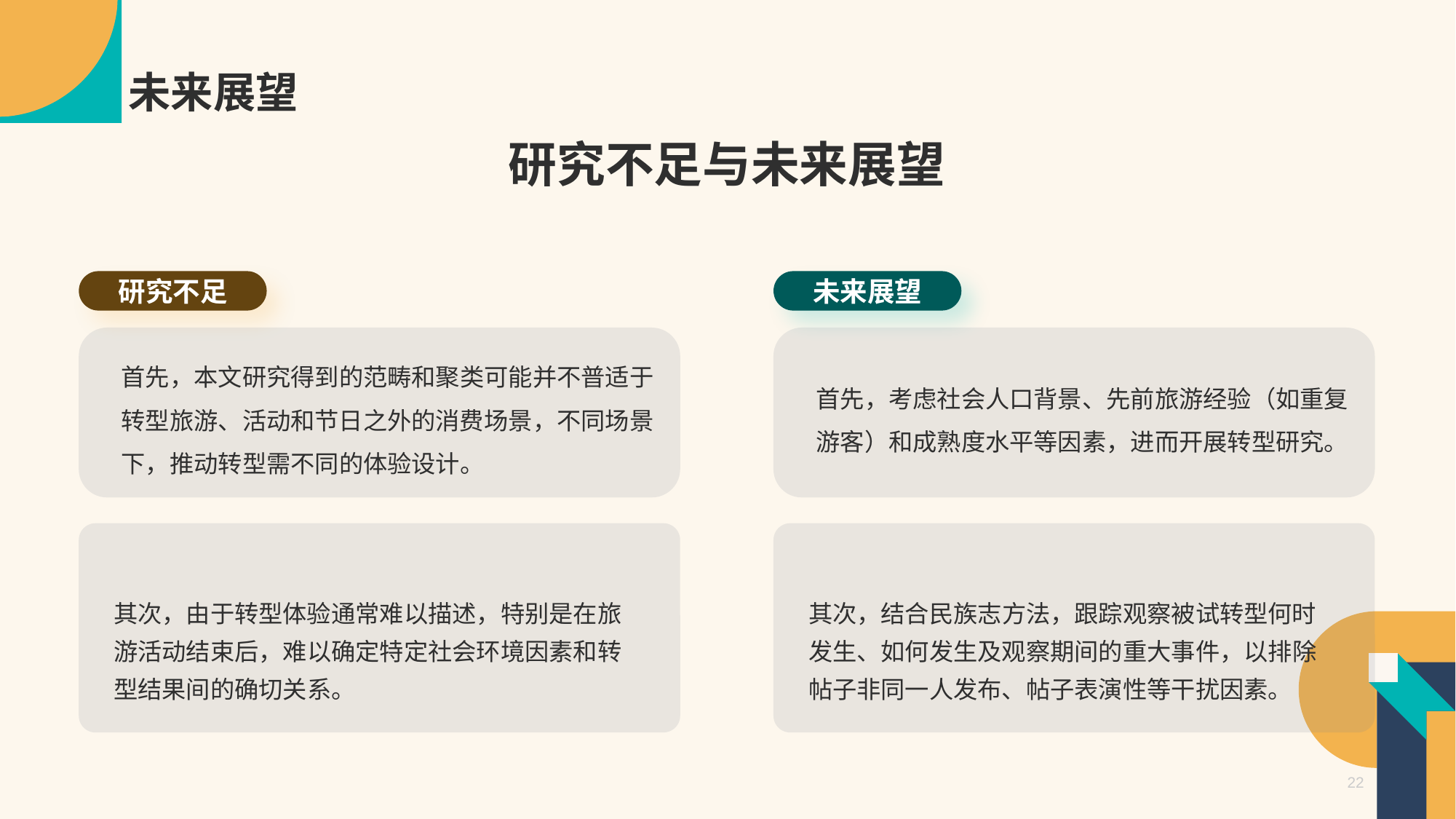

# 未来展望
研究不足与未来展望
研究不足
首先，本文研究得到的范畴和聚类可能并不普适于转型旅游、活动和节日之外的消费场景，不同场景下，推动转型需不同的体验设计。
其次，由于转型体验通常难以描述，特别是在旅游活动结束后，难以确定特定社会环境因素和转型结果间的确切关系。
未来展望
首先，考虑社会人口背景、先前旅游经验（如重复游客）和成熟度水平等因素，进而开展转型研究。
其次，结合民族志方法，跟踪观察被试转型何时发生、如何发生及观察期间的重大事件，以排除帖子非同一人发布、帖子表演性等干扰因素。
22